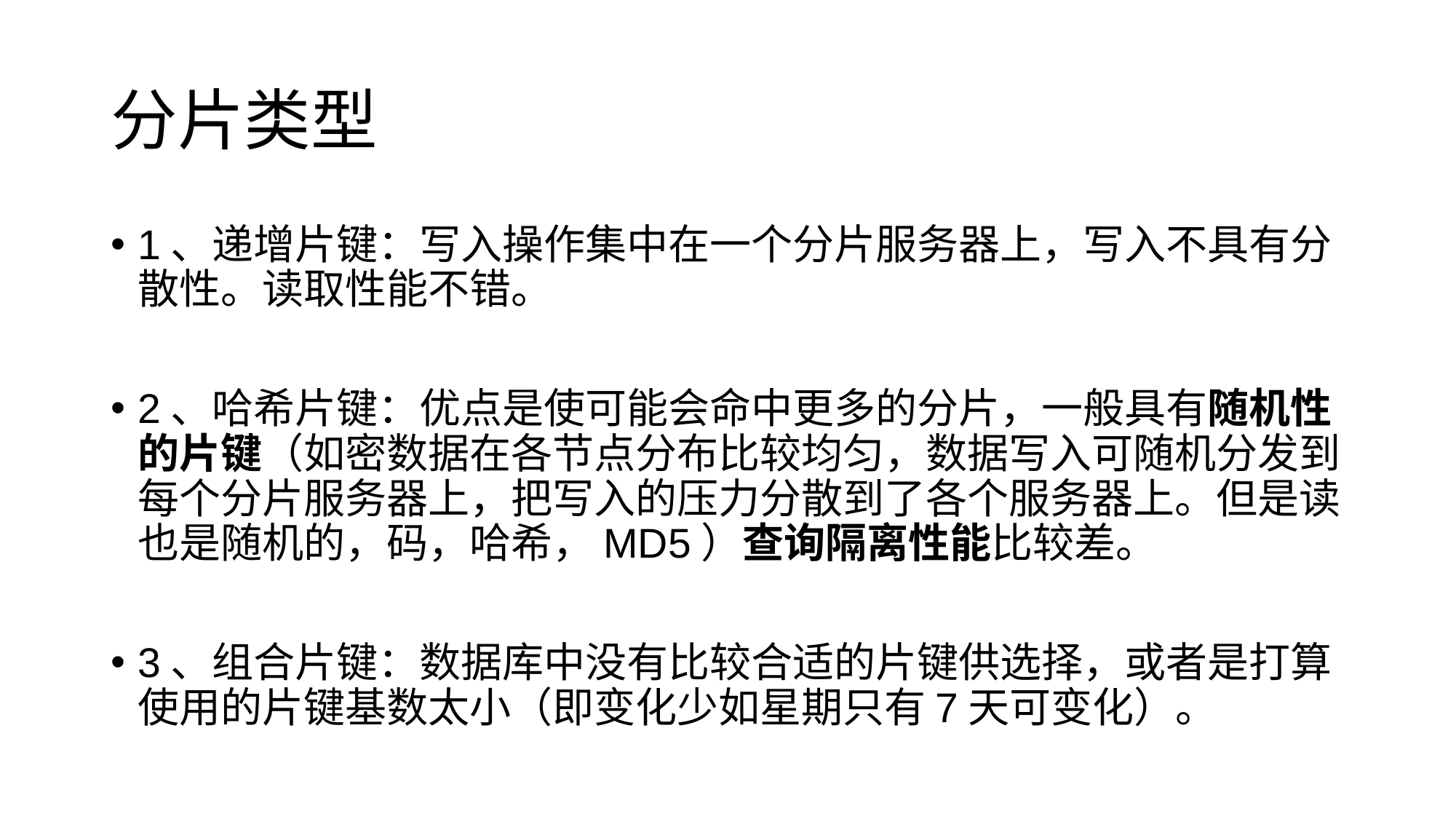

# 分片类型
1、递增片键：写入操作集中在一个分片服务器上，写入不具有分散性。读取性能不错。

2、哈希片键：优点是使可能会命中更多的分片，一般具有随机性的片键（如密数据在各节点分布比较均匀，数据写入可随机分发到每个分片服务器上，把写入的压力分散到了各个服务器上。但是读也是随机的，码，哈希，MD5）查询隔离性能比较差。

3、组合片键：数据库中没有比较合适的片键供选择，或者是打算使用的片键基数太小（即变化少如星期只有7天可变化）。